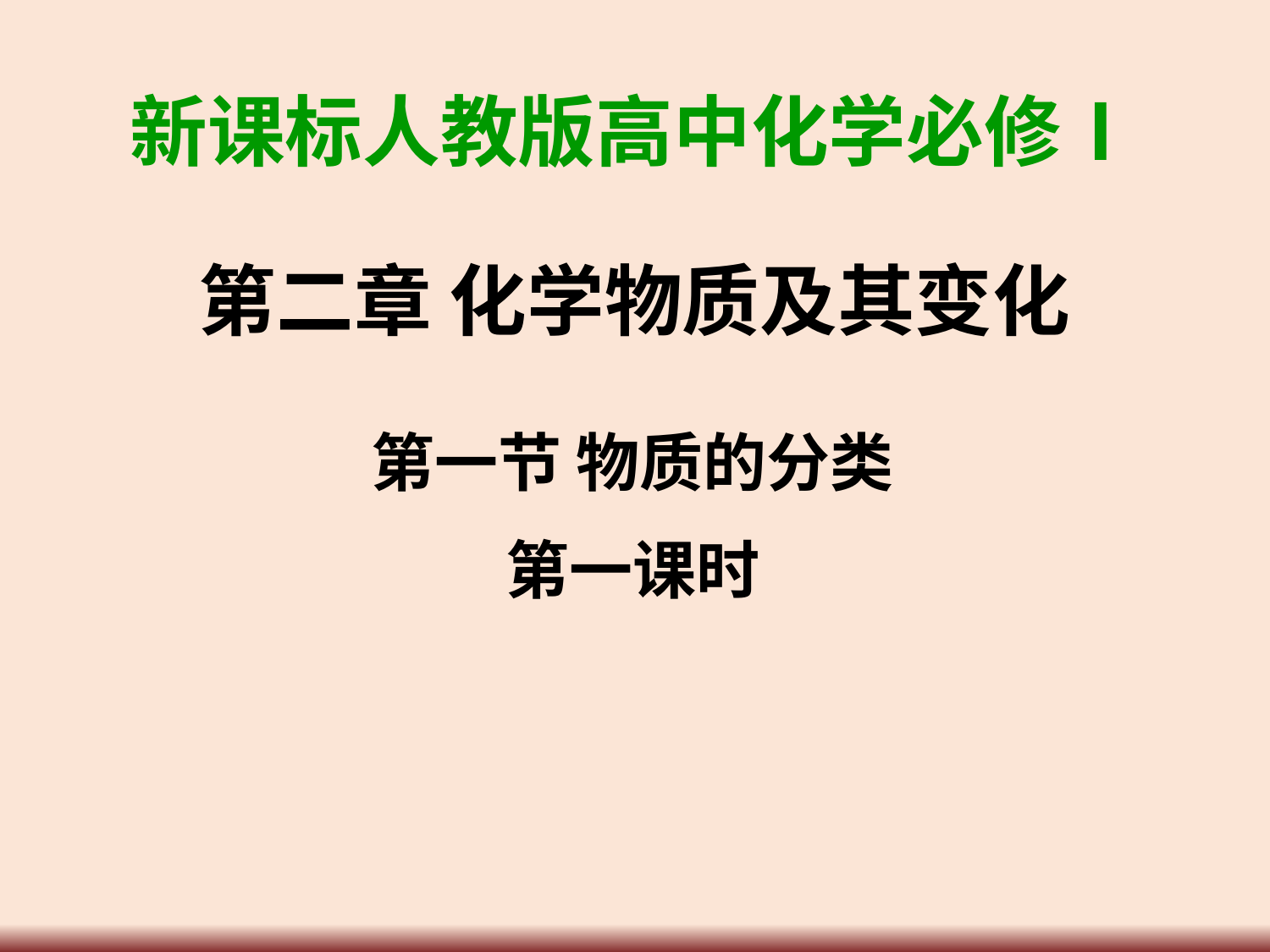

新课标人教版高中化学必修Ⅰ
第二章 化学物质及其变化
第一节 物质的分类
第一课时